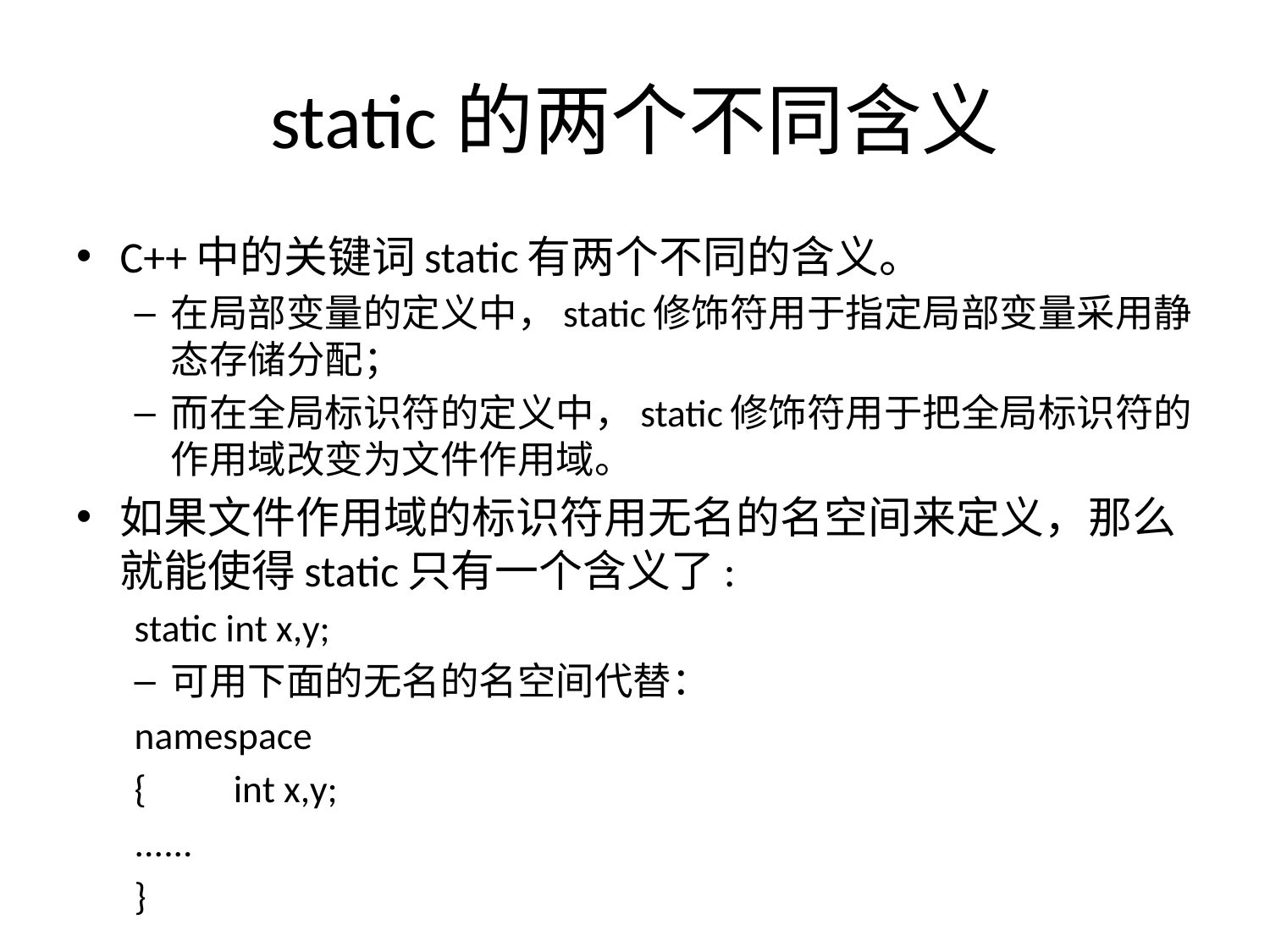

# static的两个不同含义
C++中的关键词static有两个不同的含义。
在局部变量的定义中，static修饰符用于指定局部变量采用静态存储分配；
而在全局标识符的定义中，static修饰符用于把全局标识符的作用域改变为文件作用域。
如果文件作用域的标识符用无名的名空间来定义，那么就能使得static只有一个含义了:
static int x,y;
可用下面的无名的名空间代替：
namespace
{	int x,y;
	......
}